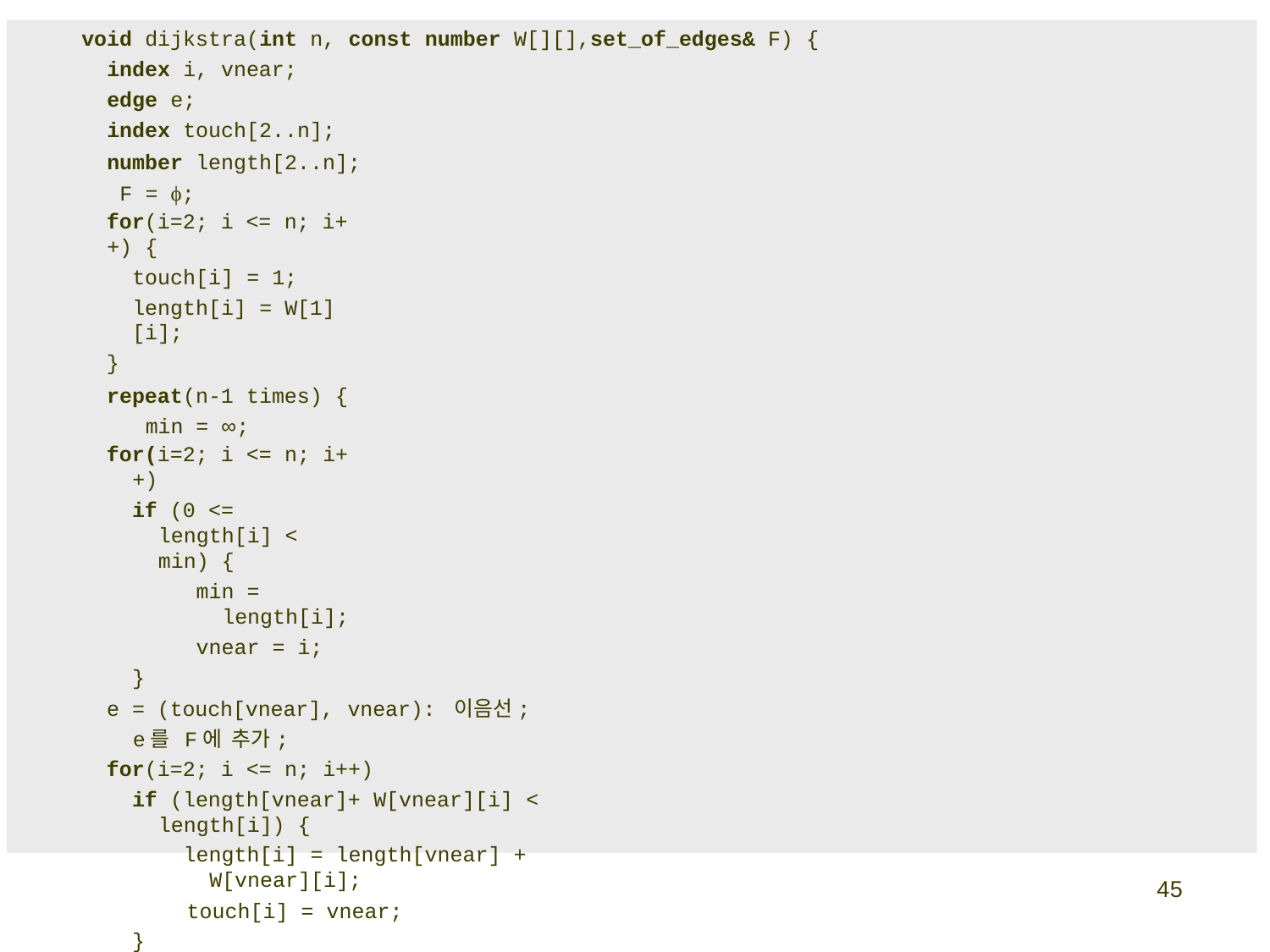

void dijkstra(int n, const number W[][],set_of_edges& F) {
index i, vnear;
edge e;
index touch[2..n];
number length[2..n];  F = ϕ;
for(i=2; i <= n; i++) {
touch[i] = 1;
length[i] = W[1][i];
}
repeat(n-1 times) {  min = ∞;
for(i=2; i <= n; i++)
if (0 <= length[i] < min) {
min = length[i];
vnear = i;
}
e = (touch[vnear], vnear): 이음선;  e를 F에 추가;
for(i=2; i <= n; i++)
if (length[vnear]+ W[vnear][i] < length[i]) {
length[i] = length[vnear] + W[vnear][i];
touch[i] = vnear;
}
length[vnear]=-1;
}
}

45